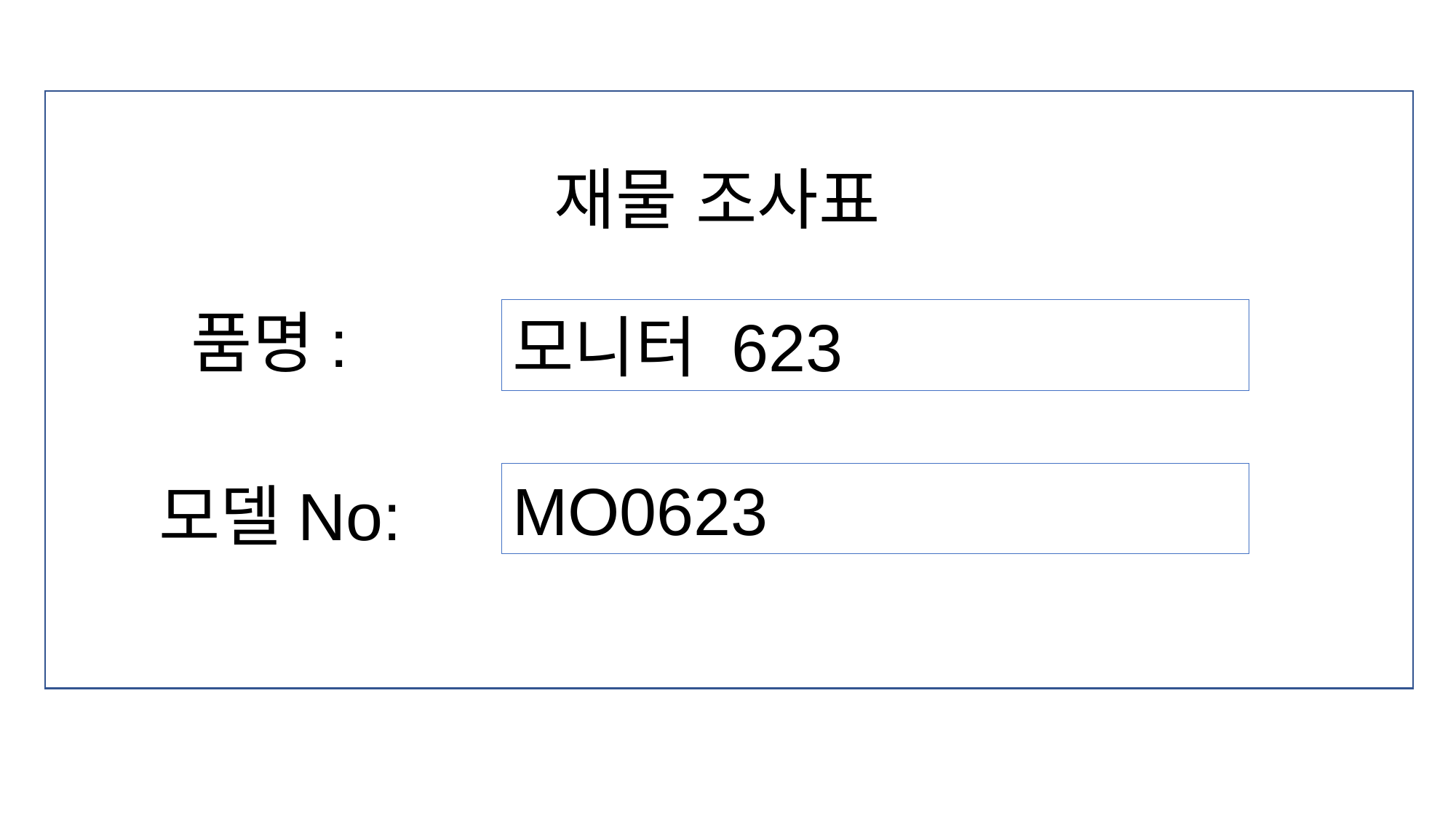

재물 조사표
품명:
모니터 623
MO0623
모델No: